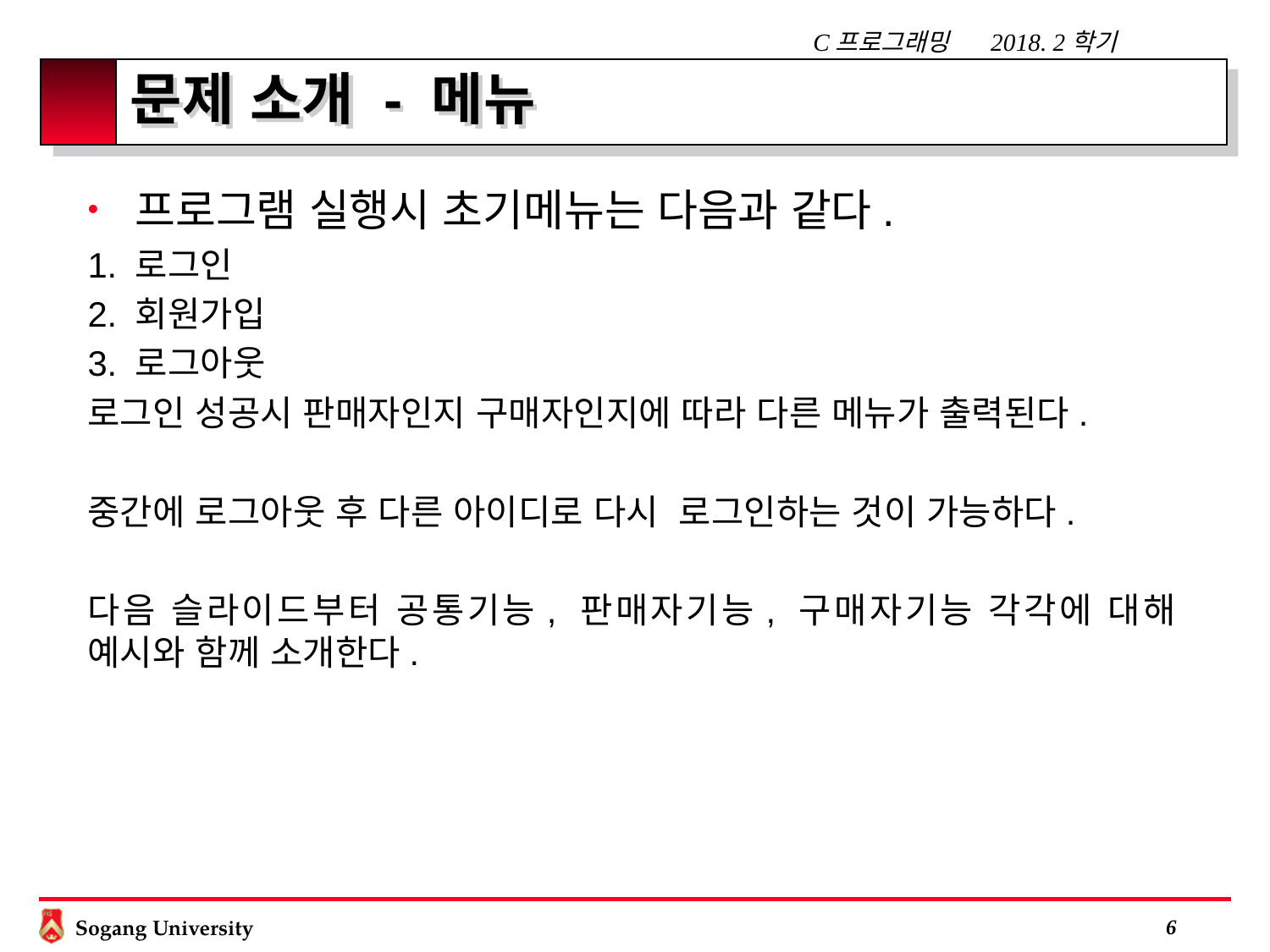

# 문제 소개 - 메뉴
프로그램 실행시 초기메뉴는 다음과 같다.
1. 로그인
2. 회원가입
3. 로그아웃
로그인 성공시 판매자인지 구매자인지에 따라 다른 메뉴가 출력된다.

중간에 로그아웃 후 다른 아이디로 다시  로그인하는 것이 가능하다.

다음 슬라이드부터 공통기능, 판매자기능, 구매자기능 각각에 대해 예시와 함께 소개한다.
 6